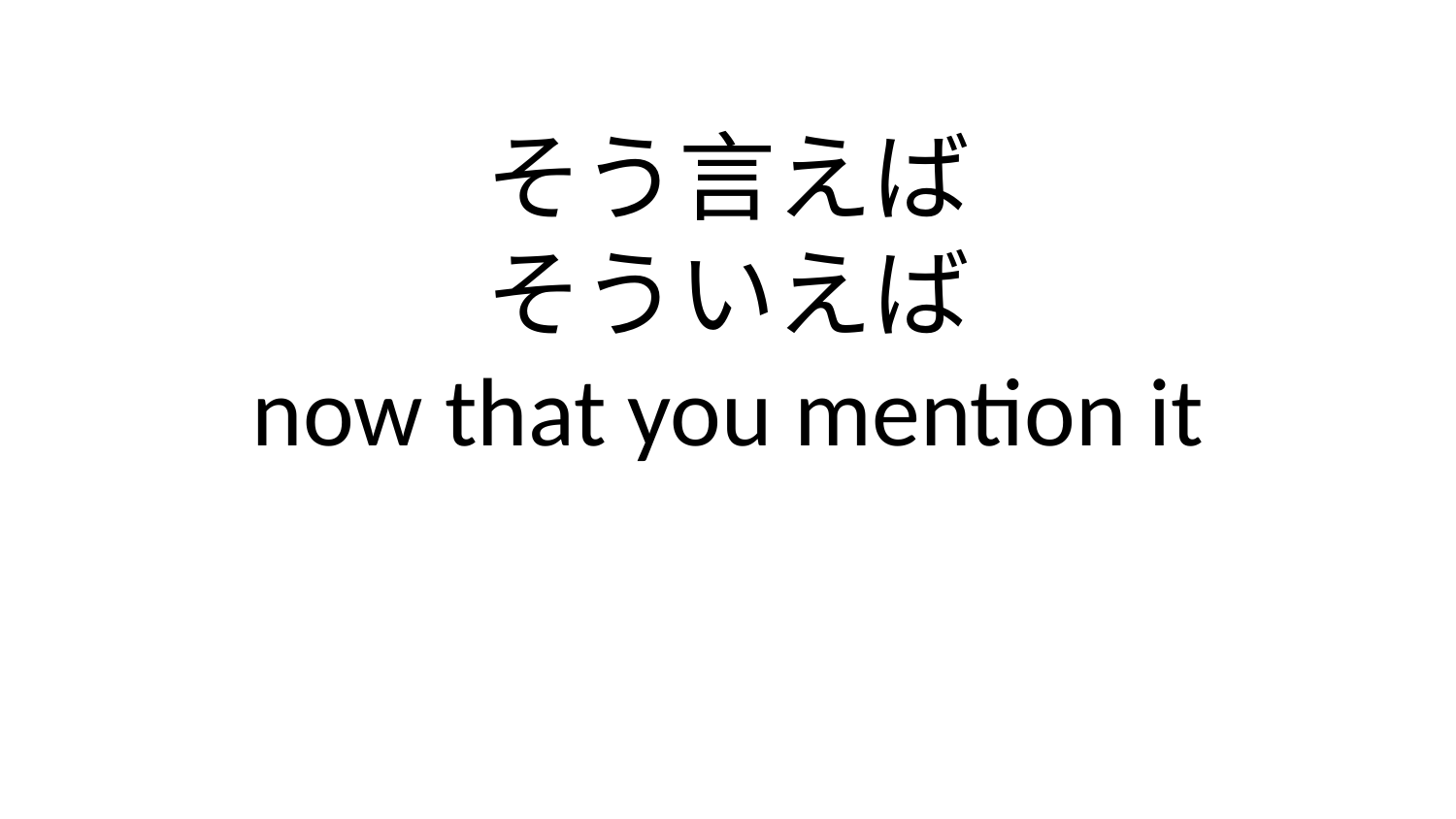

そう言えば
そういえば
now that you mention it